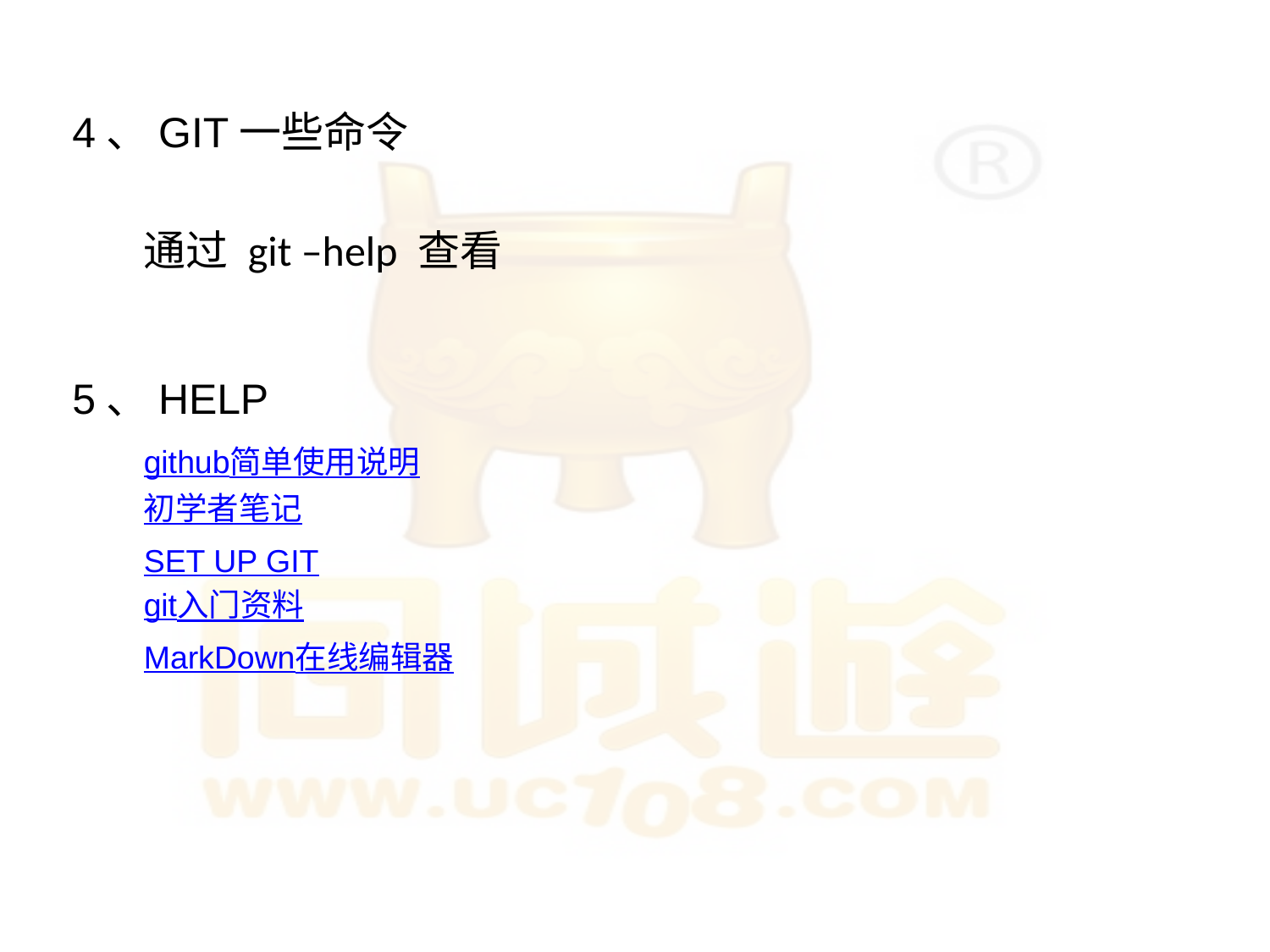

4、GIT一些命令

	通过 git –help 查看

5、HELP
	github简单使用说明
	初学者笔记
	SET UP GIT
	git入门资料
	MarkDown在线编辑器